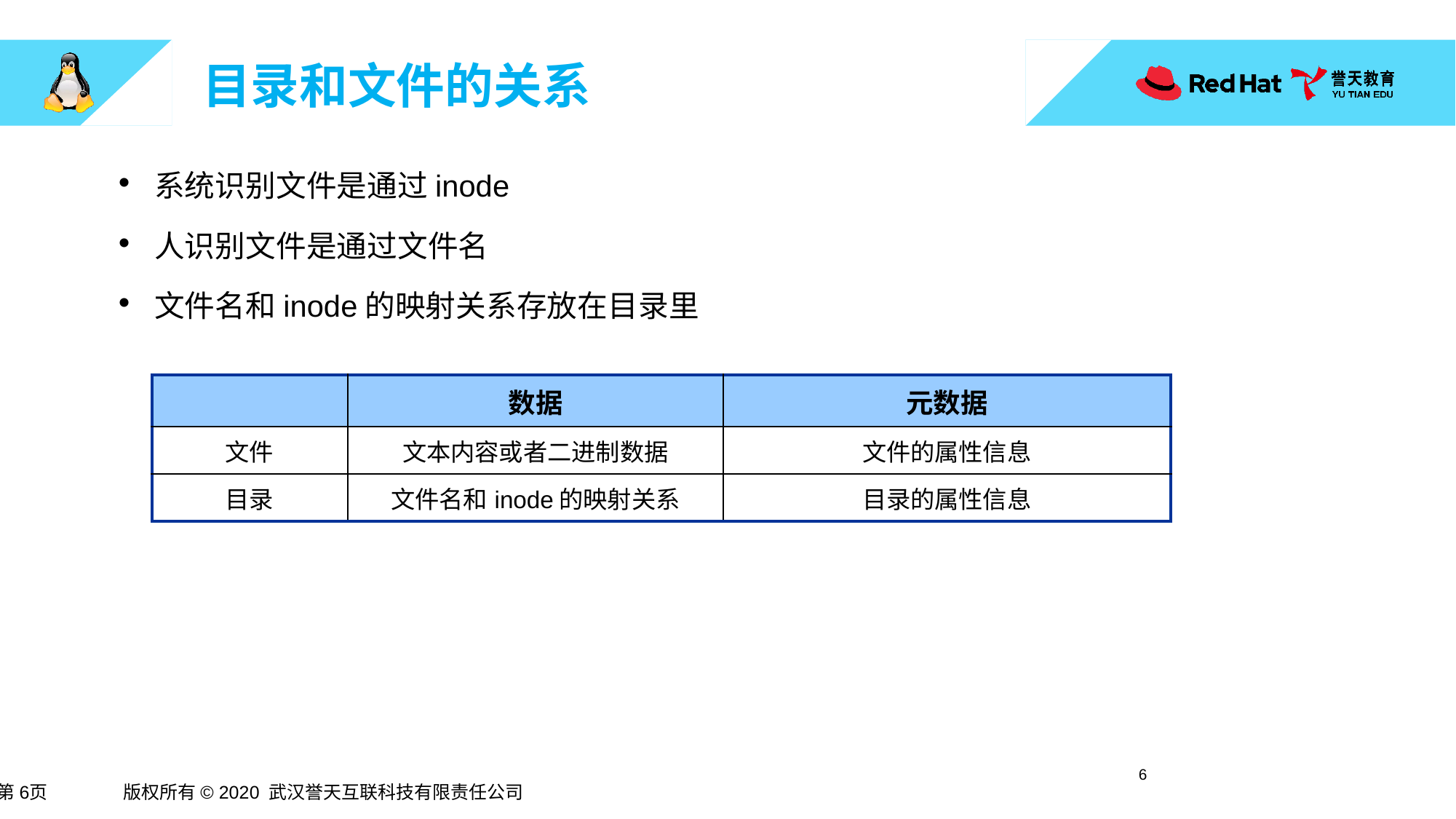

# 目录和文件的关系
系统识别文件是通过inode
人识别文件是通过文件名
文件名和inode的映射关系存放在目录里

|  | 数据 | 元数据 |
| --- | --- | --- |
| 文件 | 文本内容或者二进制数据 | 文件的属性信息 |
| 目录 | 文件名和inode的映射关系 | 目录的属性信息 |
6